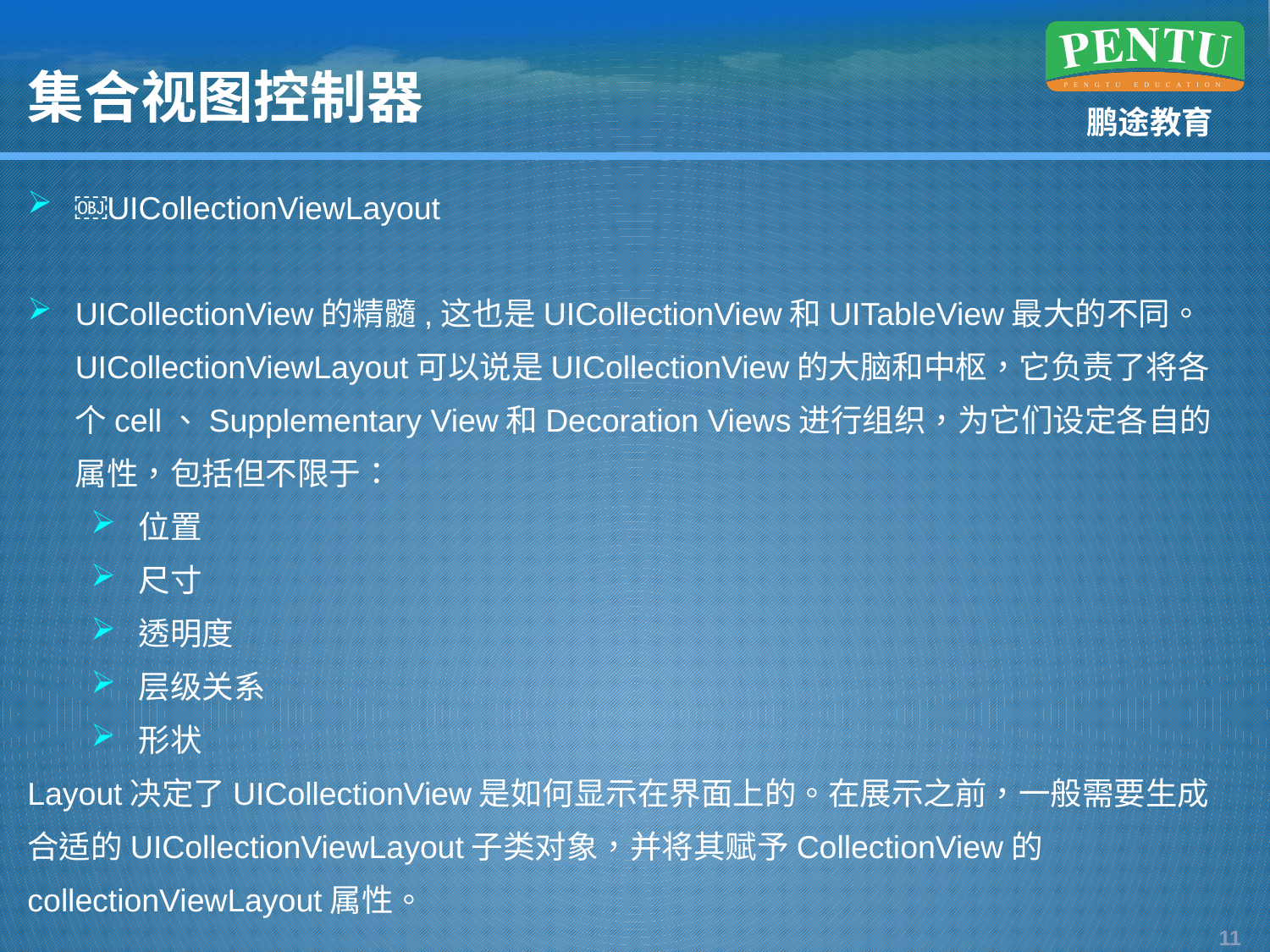

# 集合视图控制器
￼UICollectionViewLayout

UICollectionView的精髓,这也是UICollectionView和UITableView最大的不同。UICollectionViewLayout可以说是UICollectionView的大脑和中枢，它负责了将各个cell、Supplementary View和Decoration Views进行组织，为它们设定各自的属性，包括但不限于：
位置
尺寸
透明度
层级关系
形状
Layout决定了UICollectionView是如何显示在界面上的。在展示之前，一般需要生成合适的UICollectionViewLayout子类对象，并将其赋予CollectionView的collectionViewLayout属性。
11